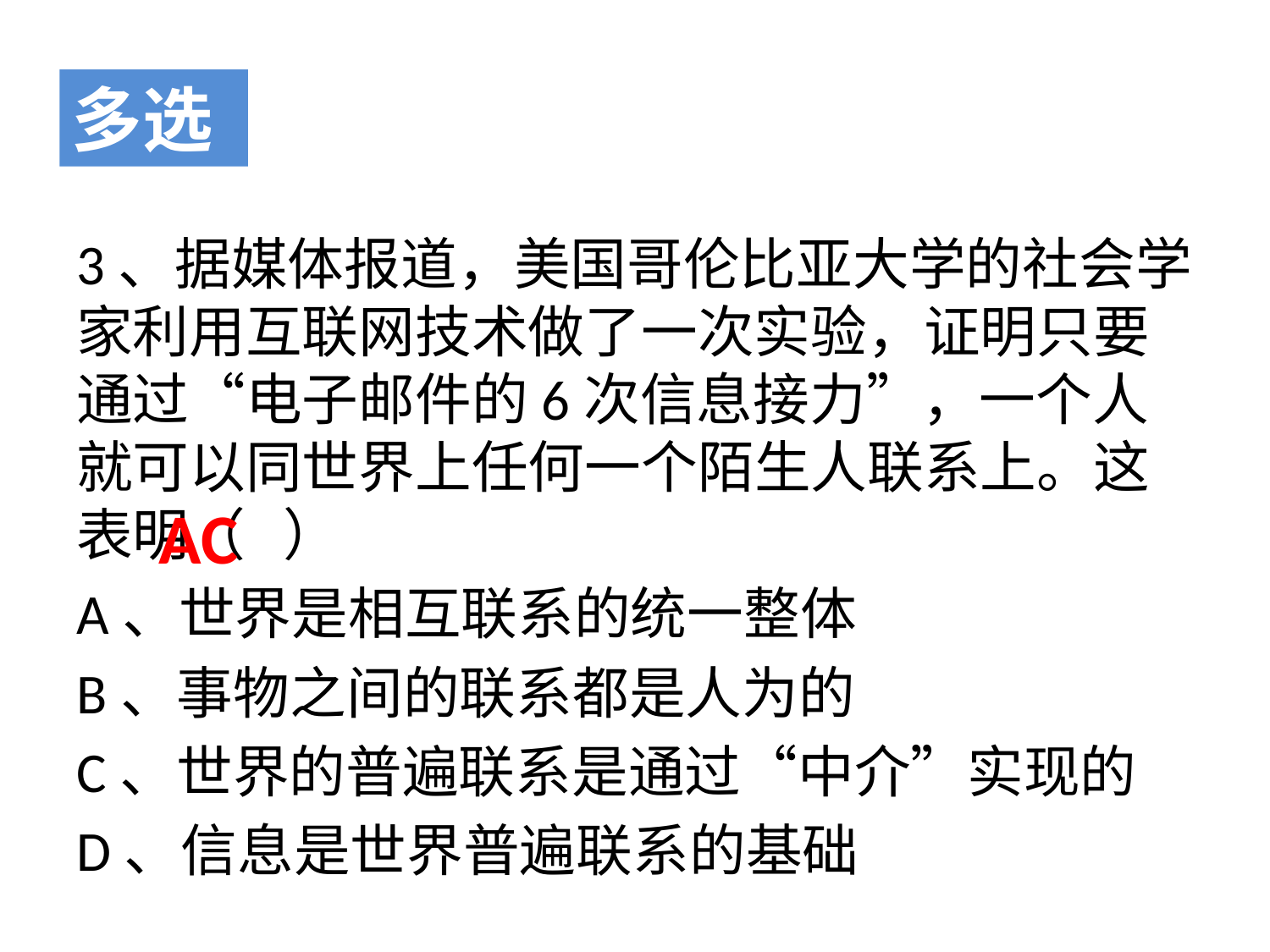

3、据媒体报道，美国哥伦比亚大学的社会学家利用互联网技术做了一次实验，证明只要通过“电子邮件的6次信息接力”，一个人就可以同世界上任何一个陌生人联系上。这表明（   ）
A、世界是相互联系的统一整体
B、事物之间的联系都是人为的
C、世界的普遍联系是通过“中介”实现的
D、信息是世界普遍联系的基础

多选
AC